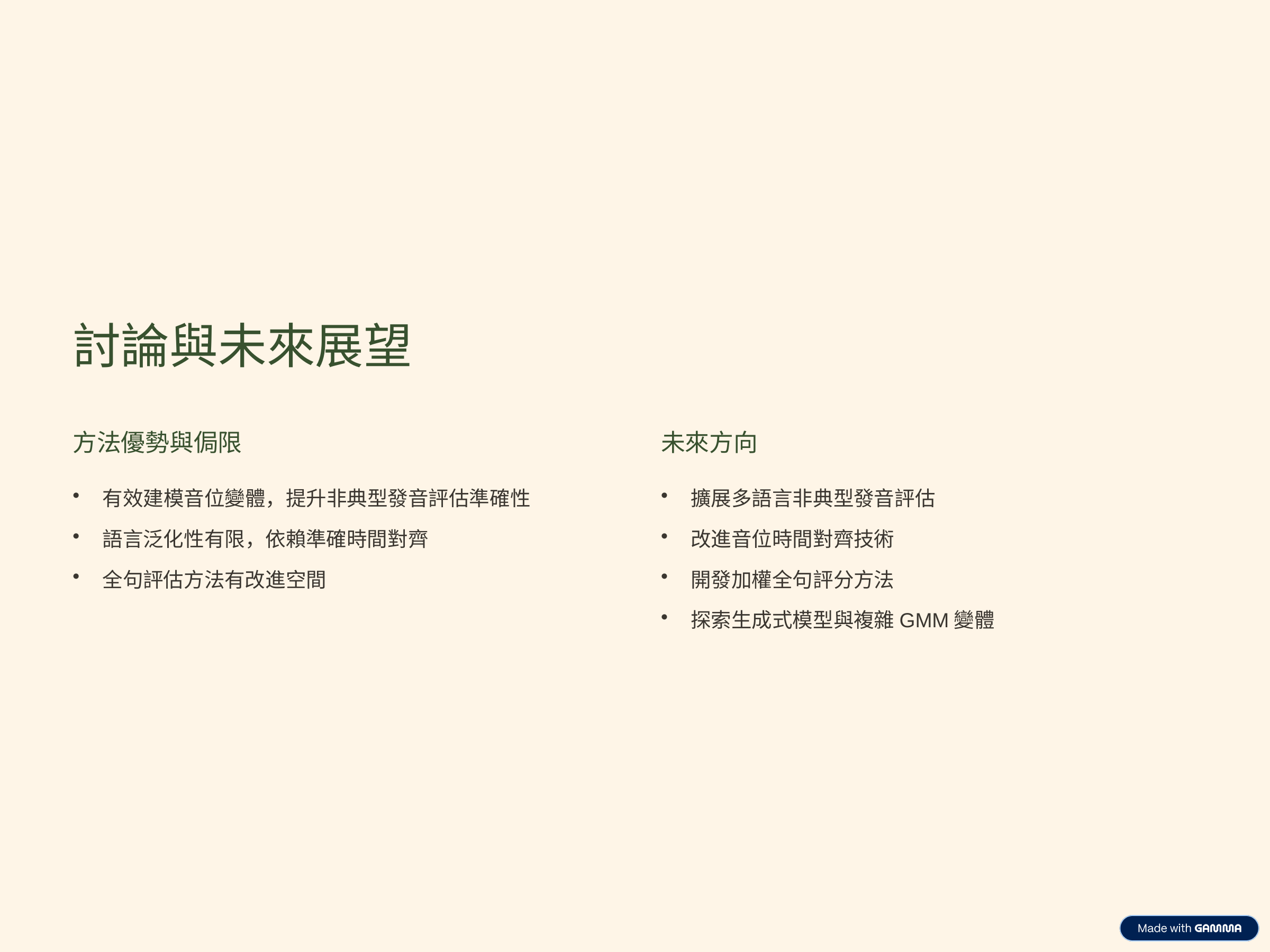

討論與未來展望
方法優勢與侷限
未來方向
有效建模音位變體，提升非典型發音評估準確性
擴展多語言非典型發音評估
語言泛化性有限，依賴準確時間對齊
改進音位時間對齊技術
全句評估方法有改進空間
開發加權全句評分方法
探索生成式模型與複雜GMM變體